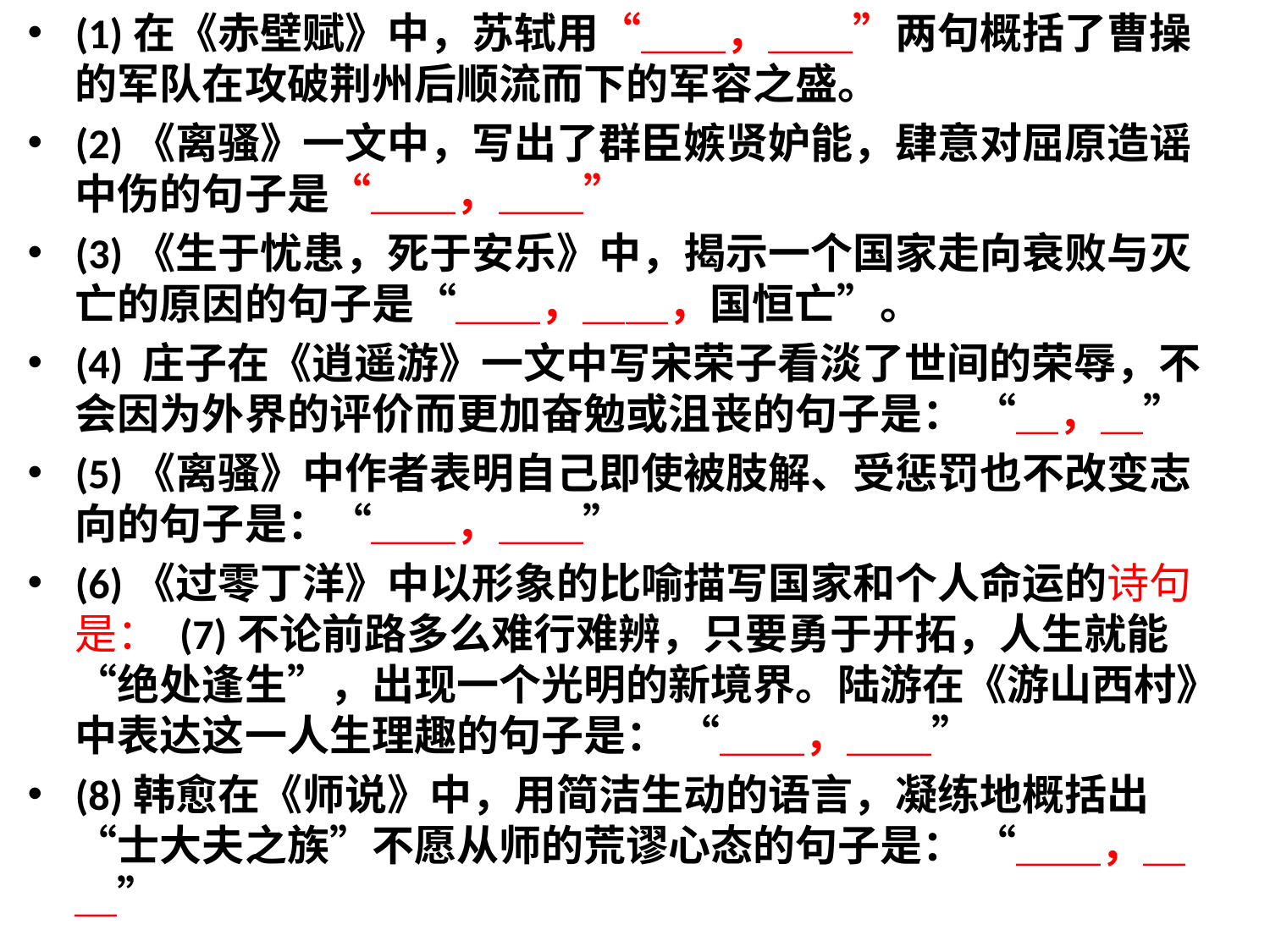

(1)在《赤壁赋》中，苏轼用“＿＿，＿＿”两句概括了曹操的军队在攻破荆州后顺流而下的军容之盛。
(2)《离骚》一文中，写出了群臣嫉贤妒能，肆意对屈原造谣中伤的句子是“＿＿，＿＿”
(3)《生于忧患，死于安乐》中，揭示一个国家走向衰败与灭亡的原因的句子是“＿＿，＿＿，国恒亡”。
(4) 庄子在《逍遥游》一文中写宋荣子看淡了世间的荣辱，不会因为外界的评价而更加奋勉或沮丧的句子是： “＿，＿”
(5)《离骚》中作者表明自己即使被肢解、受惩罚也不改变志向的句子是：“＿＿，＿＿”
(6)《过零丁洋》中以形象的比喻描写国家和个人命运的诗句是： (7)不论前路多么难行难辨，只要勇于开拓，人生就能“绝处逢生”，出现一个光明的新境界。陆游在《游山西村》中表达这一人生理趣的句子是： “＿＿，＿＿”
(8)韩愈在《师说》中，用简洁生动的语言，凝练地概括出“士大夫之族”不愿从师的荒谬心态的句子是： “＿＿，＿＿”